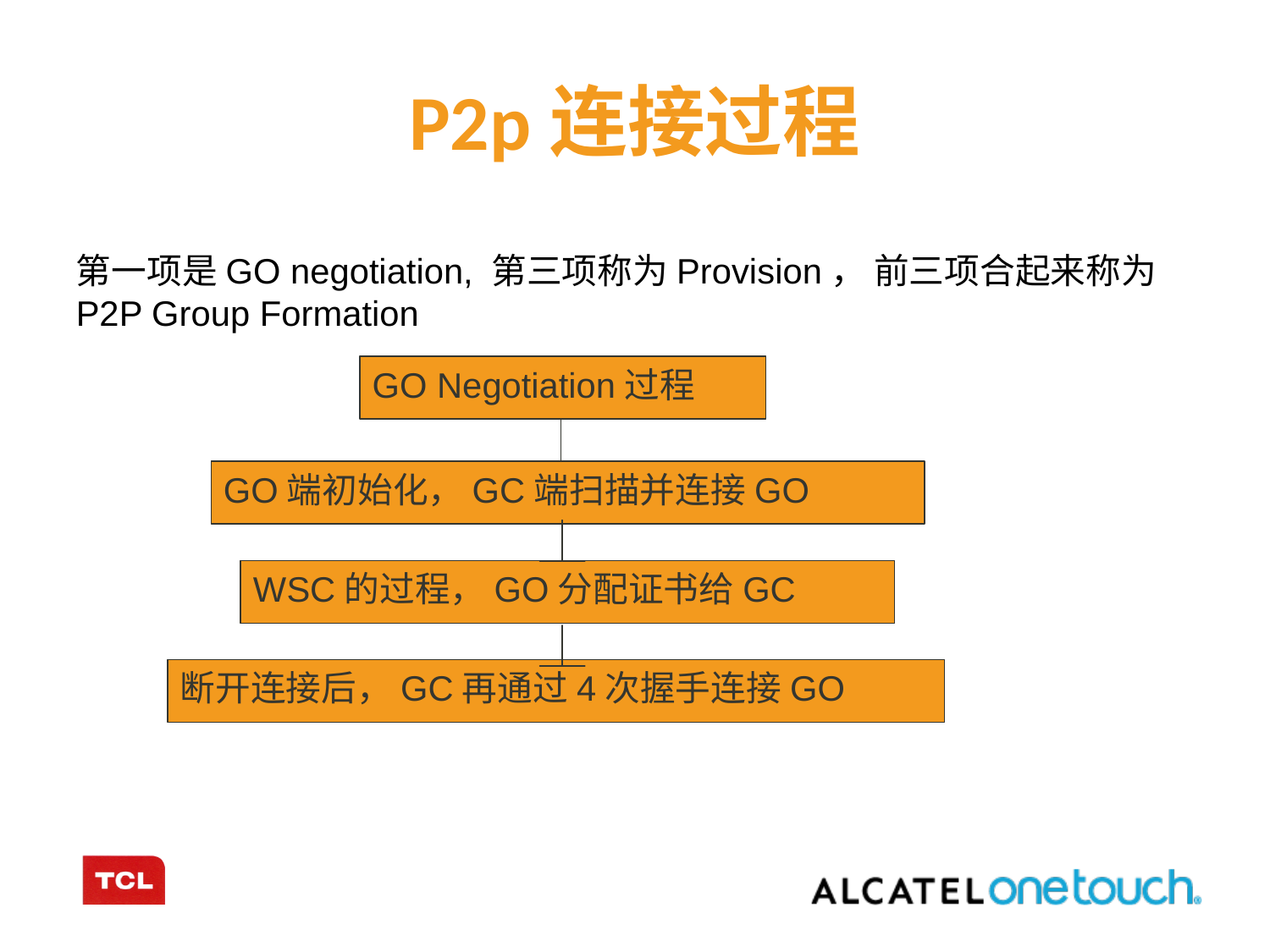

P2p连接过程
第一项是GO negotiation, 第三项称为Provision， 前三项合起来称为P2P Group Formation
GO Negotiation过程

GO端初始化，GC端扫描并连接GO

WSC的过程，GO分配证书给GC

断开连接后，GC再通过4次握手连接GO